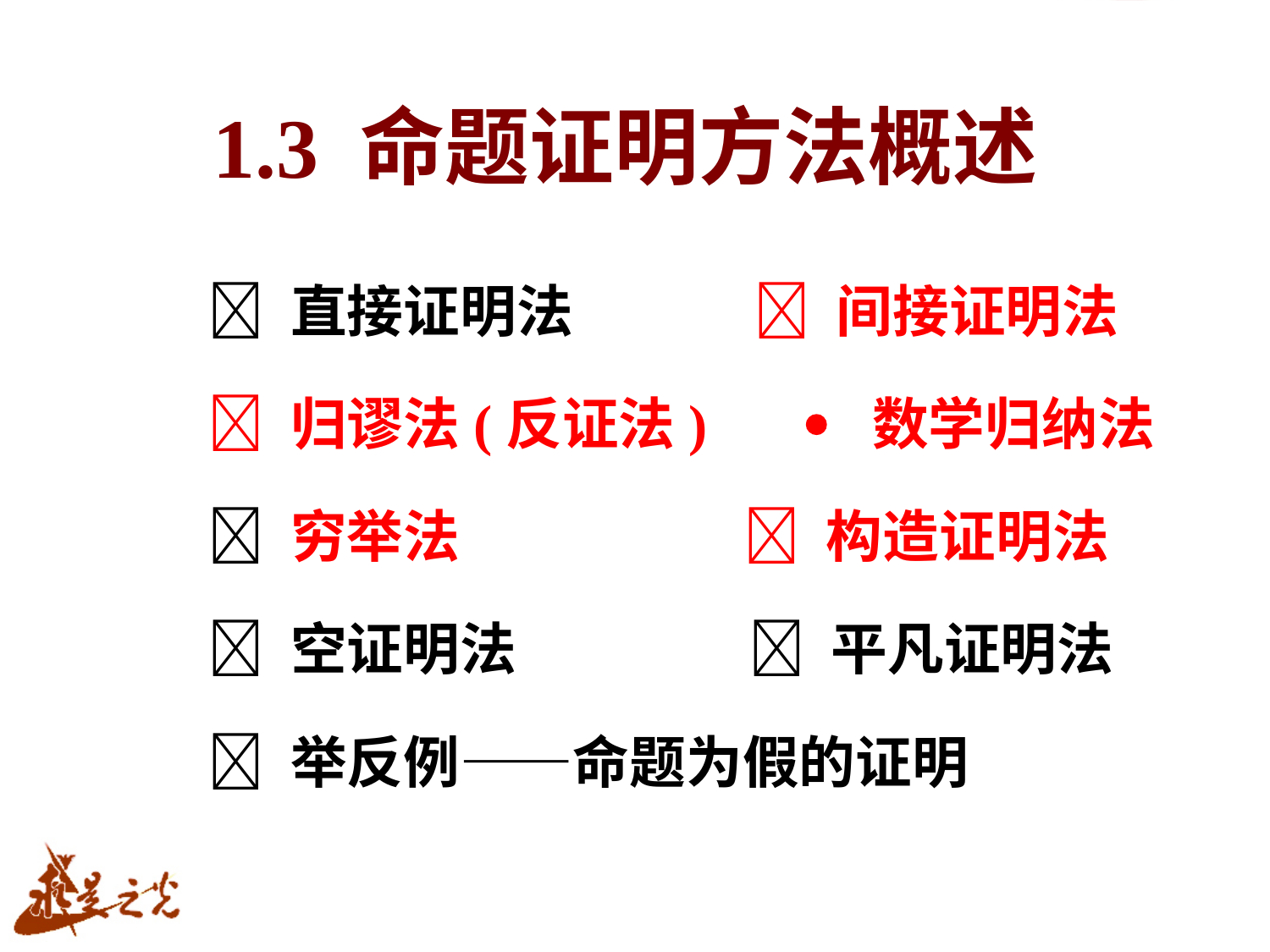

# 1.3 命题证明方法概述
• 直接证明法              •  间接证明法
• 归谬法(反证法)       •  数学归纳法
• 穷举法                      •  构造证明法
• 空证明法                  •  平凡证明法
• 举反例——命题为假的证明
33